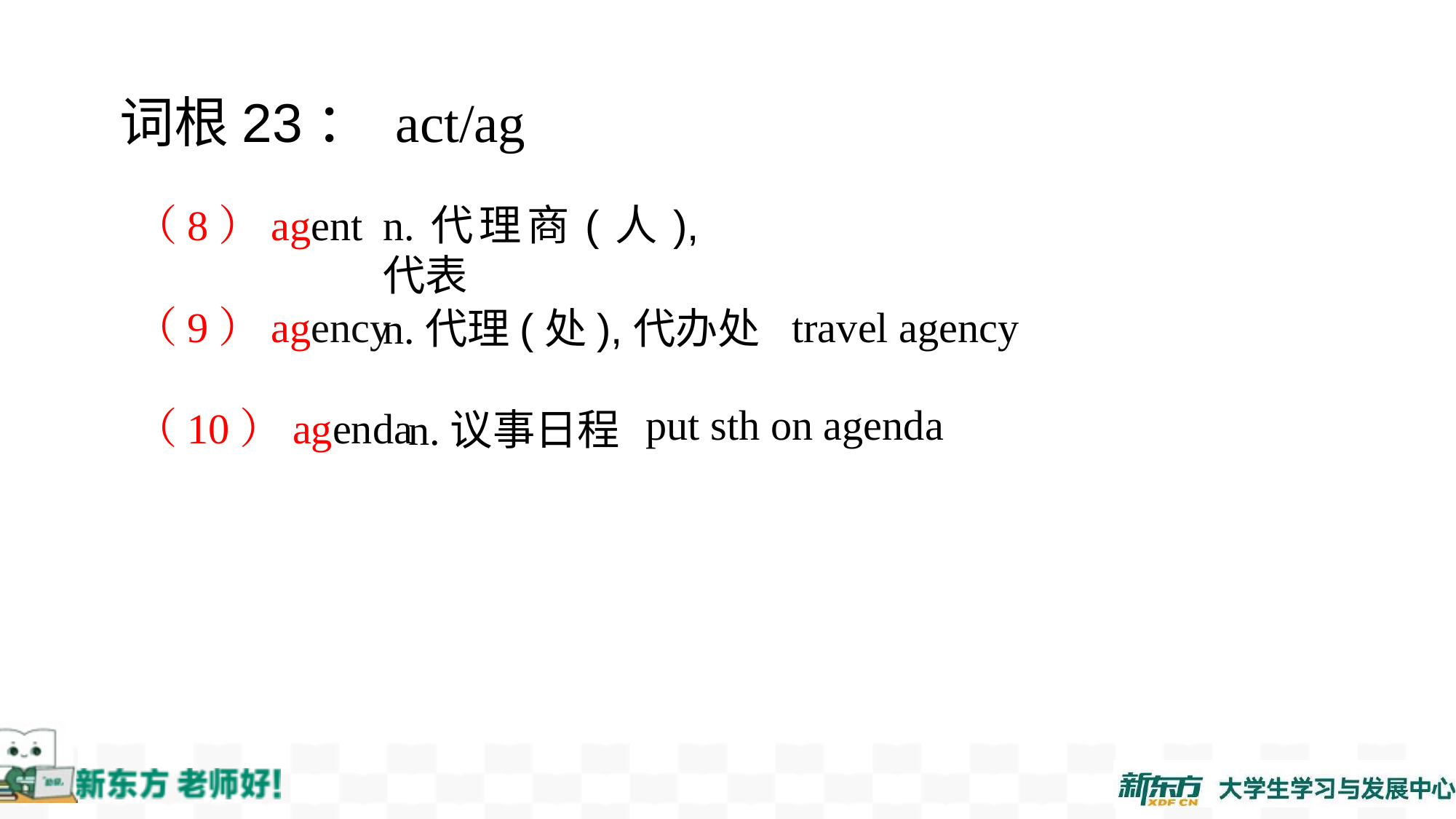

词根23： act/ag
（8）agent

（9）agency

（10）agenda

n.代理商(人),代表
travel agency
n.代理(处),代办处
put sth on agenda
n.议事日程